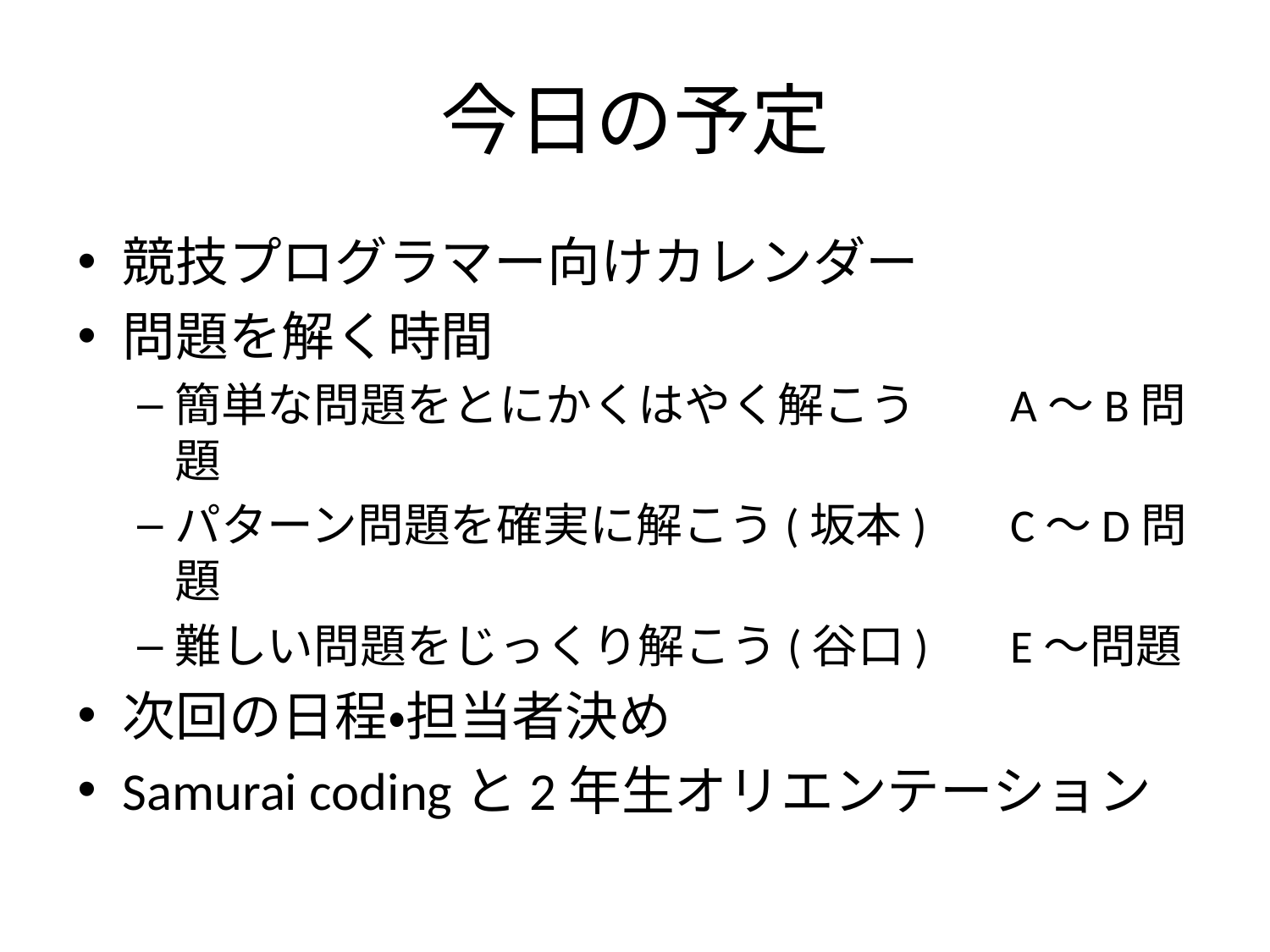

# 今日の予定
競技プログラマー向けカレンダー
問題を解く時間
簡単な問題をとにかくはやく解こう	A～B問題
パターン問題を確実に解こう(坂本)	C～D問題
難しい問題をじっくり解こう(谷口)	E～問題
次回の日程・担当者決め
Samurai codingと2年生オリエンテーション